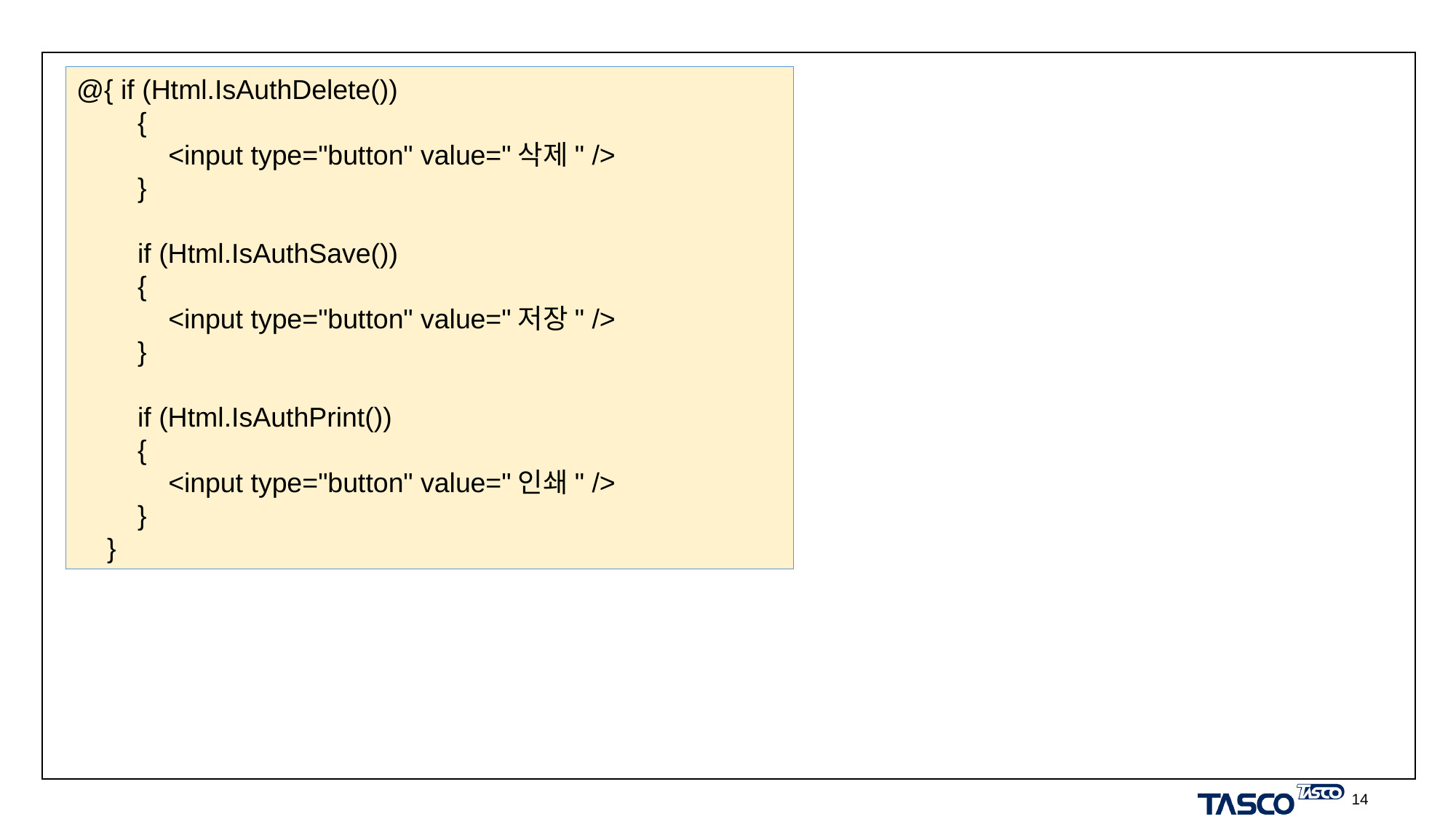

# 3. 2 페이지 호출 방법(샘플)
@{ if (Html.IsAuthDelete())
        {
            <input type="button" value="삭제" />
        }

        if (Html.IsAuthSave())
        {
            <input type="button" value="저장" />
        }

        if (Html.IsAuthPrint())
        {
            <input type="button" value="인쇄" />
        }
    }